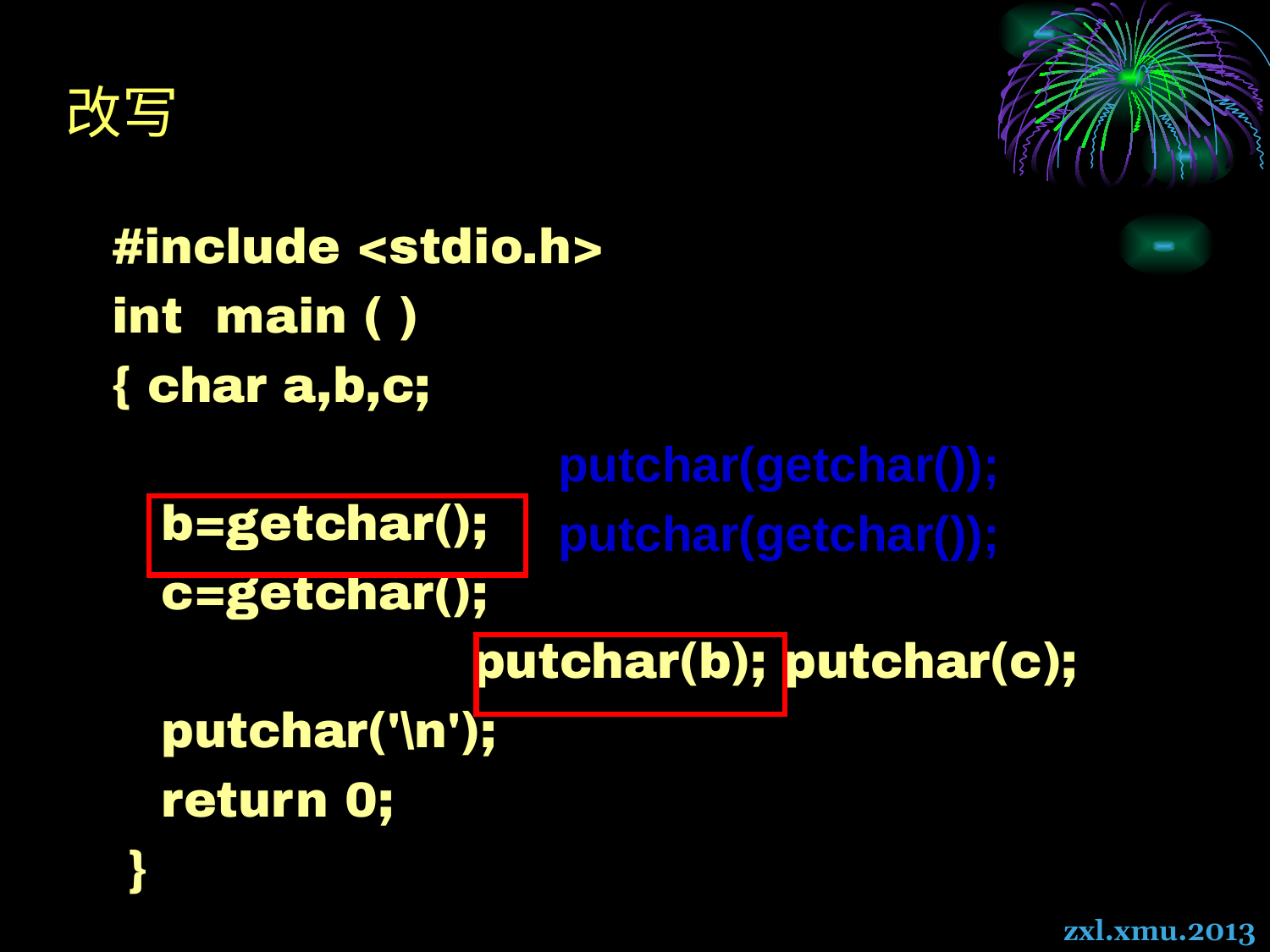

# 改写
#include <stdio.h>
int  main ( )
{ char a,b,c;
   a=getchar();
   b=getchar();
   c=getchar();
   putchar(a); putchar(b); putchar(c);
   putchar('\n');
   return 0;
 }
putchar(getchar());

putchar(getchar());